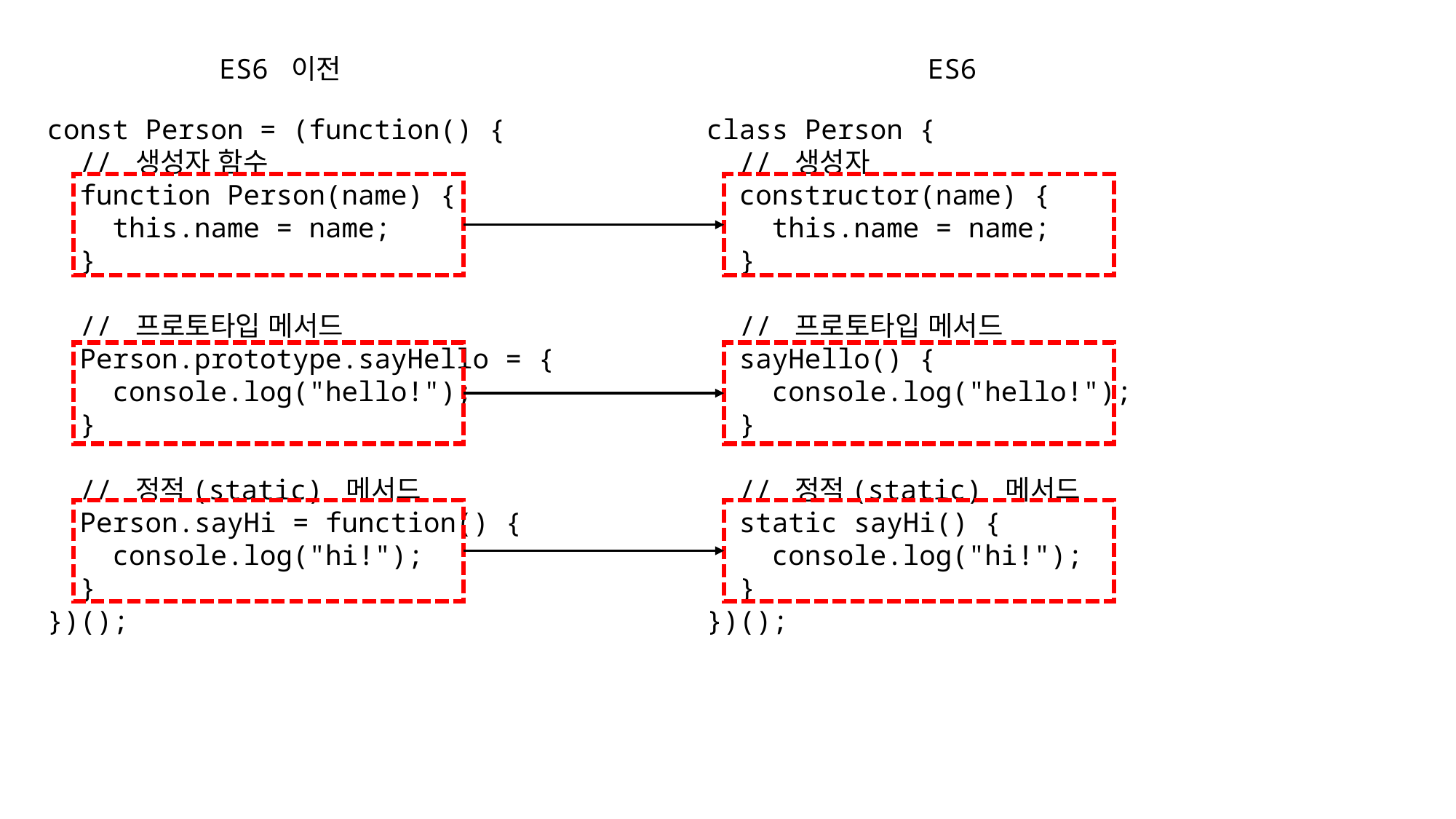

ES6 이전
ES6
class Person {
  // 생성자
  constructor(name) {
    this.name = name;
  }

  // 프로토타입 메서드
  sayHello() {
    console.log("hello!");
  }

  // 정적(static) 메서드
  static sayHi() {
    console.log("hi!");
  }
})();
const Person = (function() {
  // 생성자 함수
  function Person(name) {
    this.name = name;
  }

  // 프로토타입 메서드
  Person.prototype.sayHello = {
    console.log("hello!");
  }

  // 정적(static) 메서드
  Person.sayHi = function() {
    console.log("hi!");
  }
})();